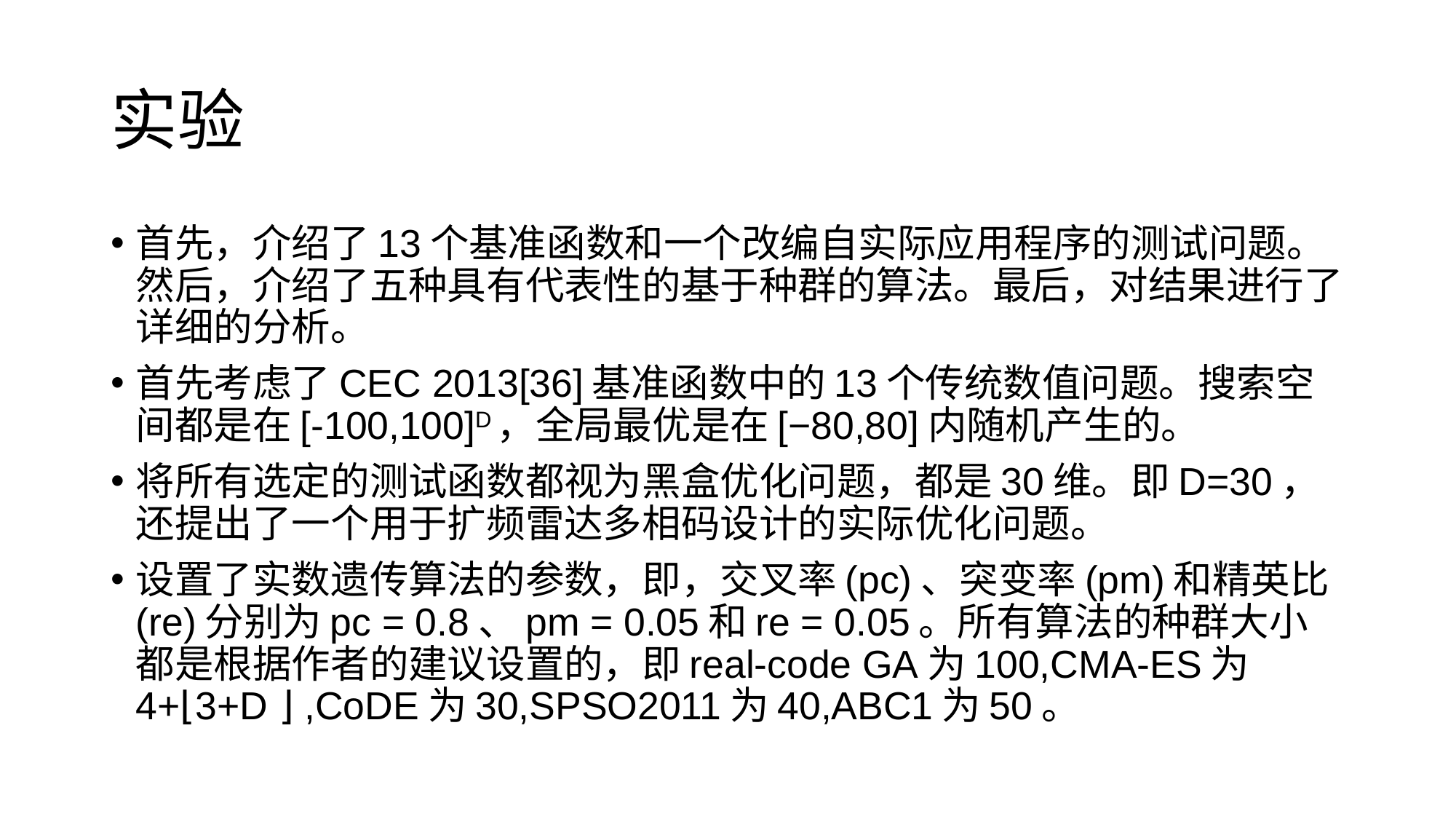

# 实验
首先，介绍了13个基准函数和一个改编自实际应用程序的测试问题。然后，介绍了五种具有代表性的基于种群的算法。最后，对结果进行了详细的分析。
首先考虑了CEC 2013[36]基准函数中的13个传统数值问题。搜索空间都是在[-100,100]D，全局最优是在[−80,80]内随机产生的。
将所有选定的测试函数都视为黑盒优化问题，都是30维。即D=30，还提出了一个用于扩频雷达多相码设计的实际优化问题。
设置了实数遗传算法的参数，即，交叉率(pc)、突变率(pm)和精英比(re)分别为pc = 0.8、pm = 0.05和re = 0.05。所有算法的种群大小都是根据作者的建议设置的，即real-code GA为100,CMA-ES为4+⌊3+D ⌋ ,CoDE为30,SPSO2011为40,ABC1为50。